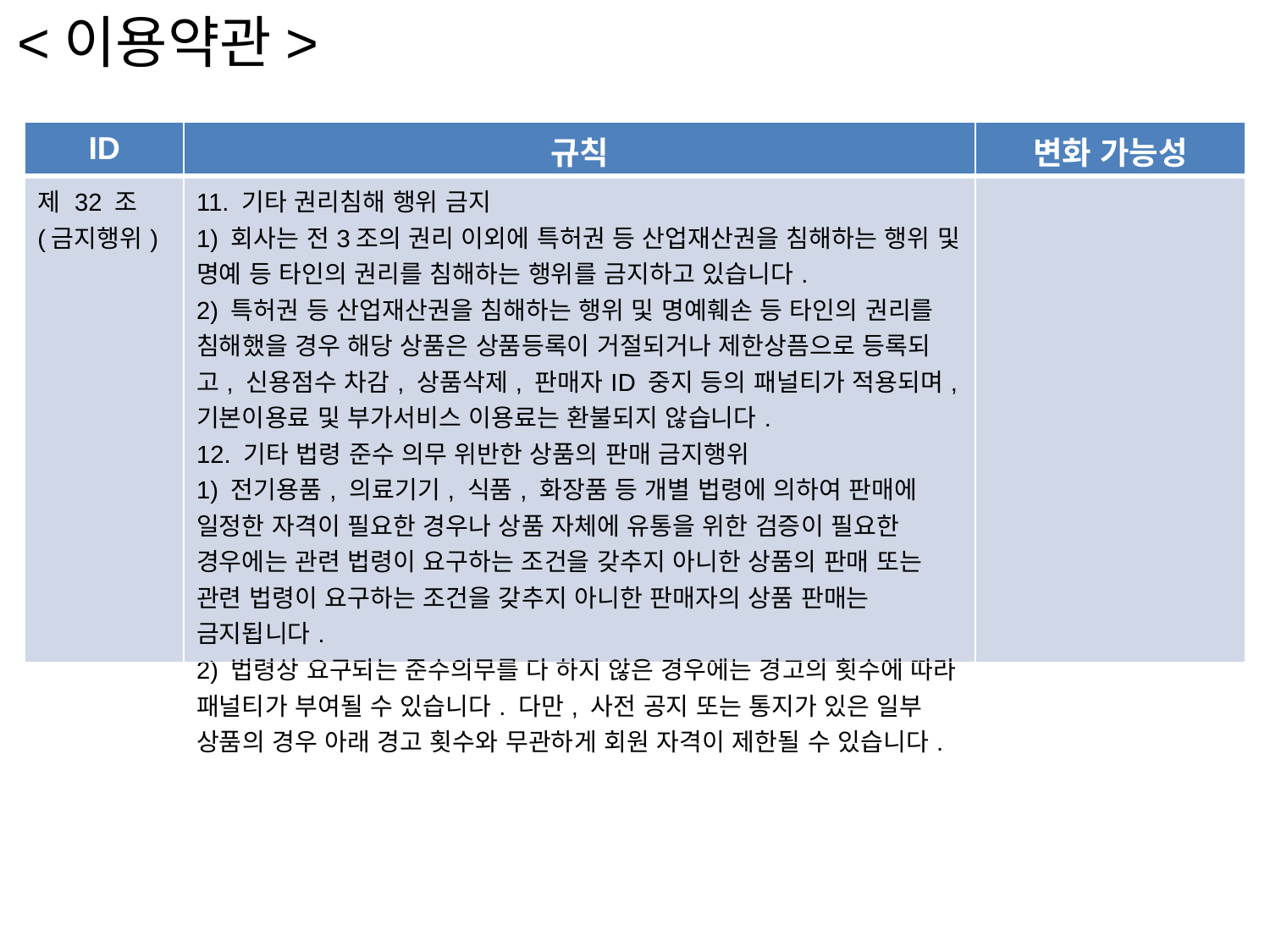

<이용약관>
| ID | 규칙 | 변화 가능성 |
| --- | --- | --- |
| 제 32 조 (금지행위) | 11. 기타 권리침해 행위 금지 1) 회사는 전3조의 권리 이외에 특허권 등 산업재산권을 침해하는 행위 및 명예 등 타인의 권리를 침해하는 행위를 금지하고 있습니다. 2) 특허권 등 산업재산권을 침해하는 행위 및 명예훼손 등 타인의 권리를 침해했을 경우 해당 상품은 상품등록이 거절되거나 제한상픔으로 등록되고, 신용점수 차감, 상품삭제, 판매자ID 중지 등의 패널티가 적용되며, 기본이용료 및 부가서비스 이용료는 환불되지 않습니다. 12. 기타 법령 준수 의무 위반한 상품의 판매 금지행위 1) 전기용품, 의료기기, 식품, 화장품 등 개별 법령에 의하여 판매에 일정한 자격이 필요한 경우나 상품 자체에 유통을 위한 검증이 필요한 경우에는 관련 법령이 요구하는 조건을 갖추지 아니한 상품의 판매 또는 관련 법령이 요구하는 조건을 갖추지 아니한 판매자의 상품 판매는 금지됩니다. 2) 법령상 요구되는 준수의무를 다 하지 않은 경우에는 경고의 횟수에 따라 패널티가 부여될 수 있습니다. 다만, 사전 공지 또는 통지가 있은 일부 상품의 경우 아래 경고 횟수와 무관하게 회원 자격이 제한될 수 있습니다. |  |